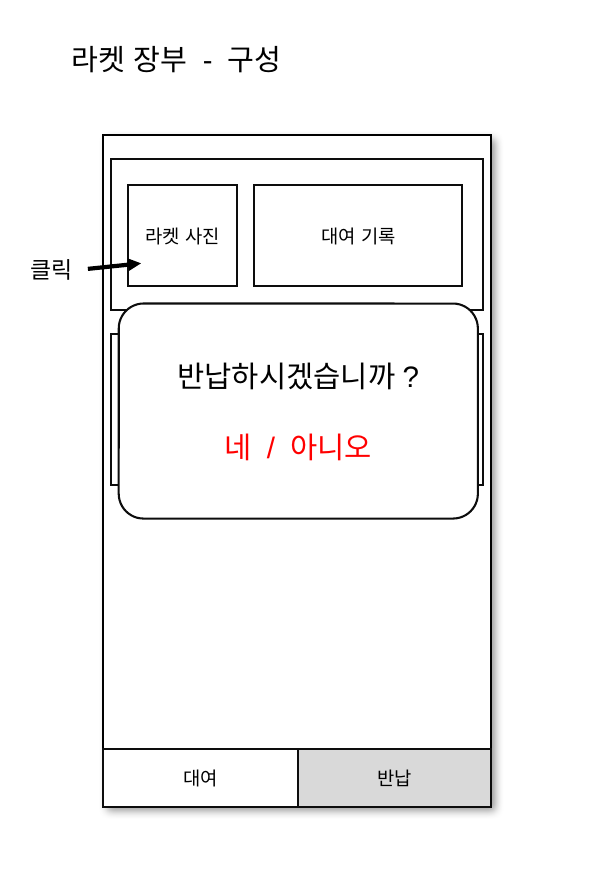

라켓 장부 - 구성

라켓 사진
대여 기록
클릭
반납하시겠습니까?

네 / 아니오

라켓 사진
대여 기록
대여
반납